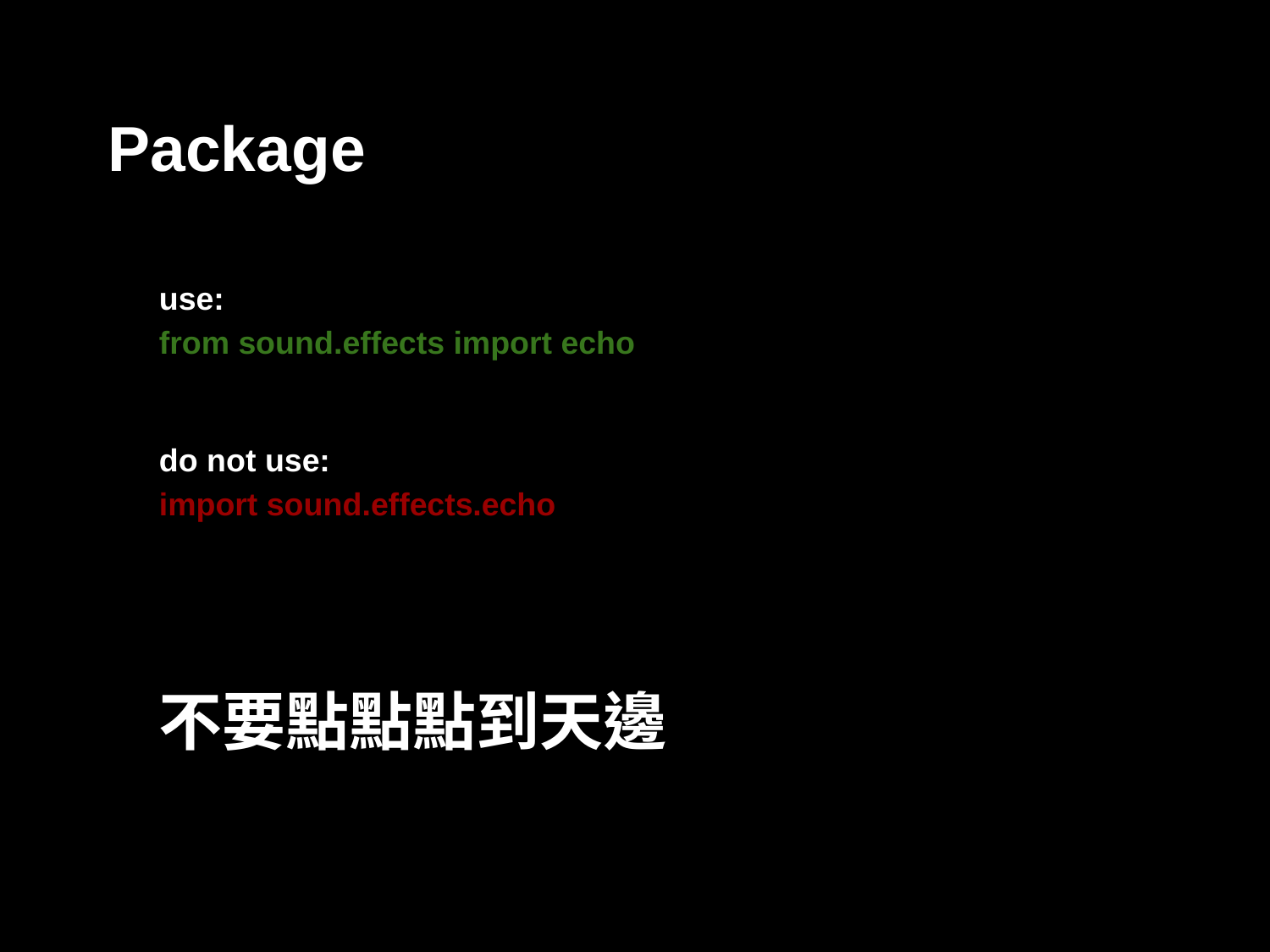

# Package

use:
from sound.effects import echo

do not use:
import sound.effects.echo

不要點點點到天邊